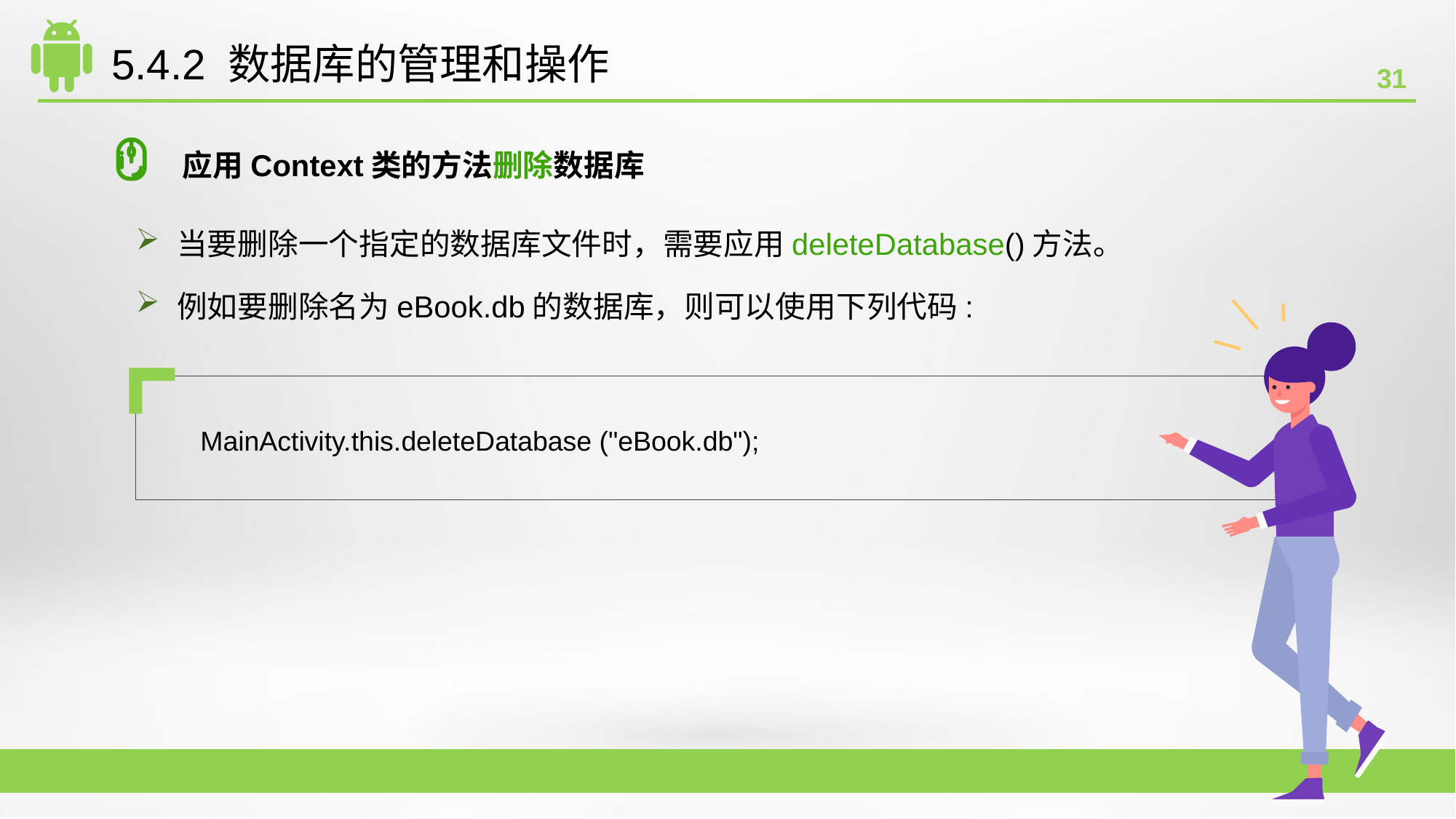

# 5.4.2 数据库的管理和操作
应用Context类的方法删除数据库

当要删除一个指定的数据库文件时，需要应用deleteDatabase()方法。
例如要删除名为eBook.db的数据库，则可以使用下列代码:

MainActivity.this.deleteDatabase ("eBook.db");